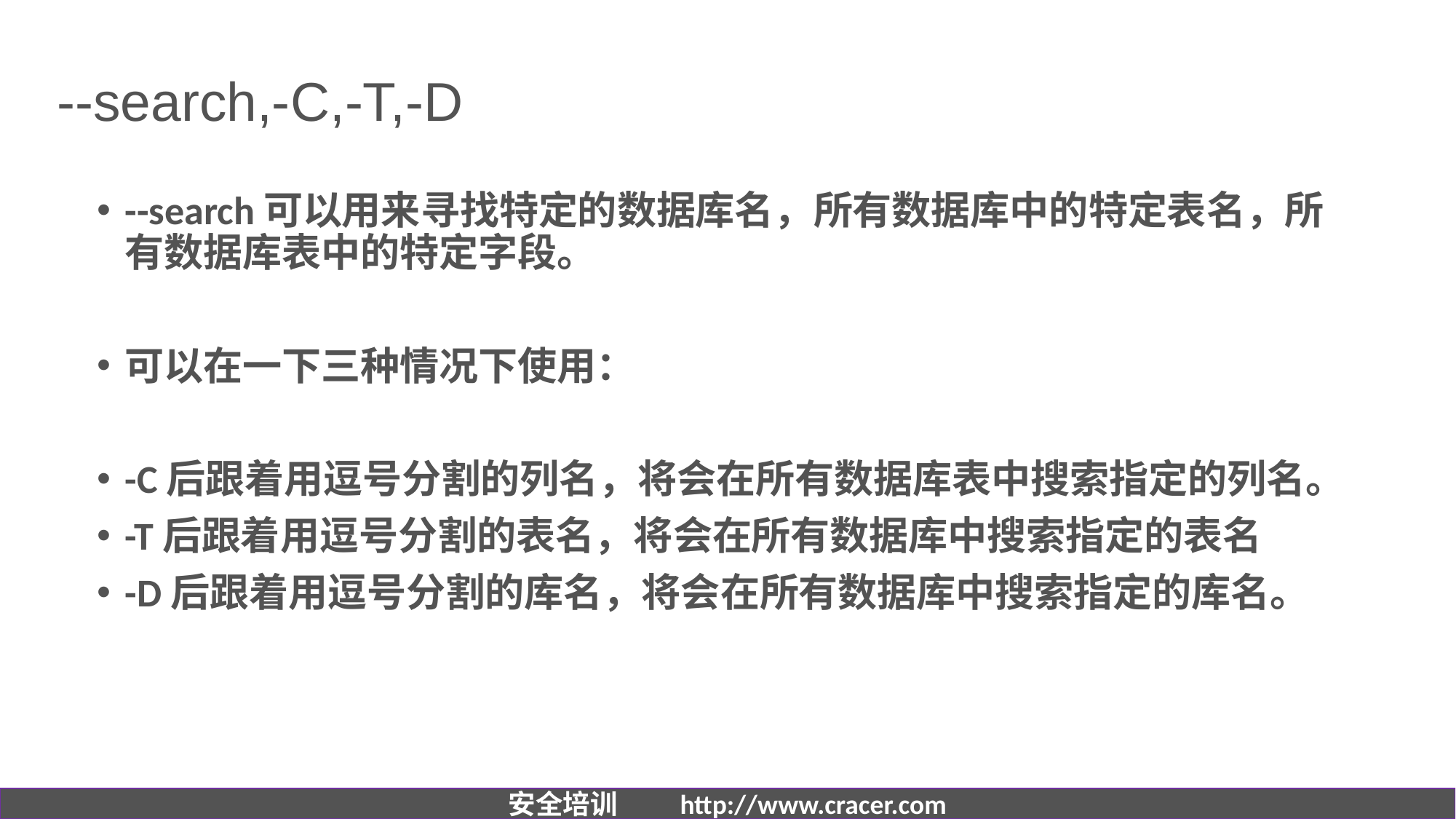

# --search,-C,-T,-D
--search可以用来寻找特定的数据库名，所有数据库中的特定表名，所有数据库表中的特定字段。

可以在一下三种情况下使用：

-C后跟着用逗号分割的列名，将会在所有数据库表中搜索指定的列名。
-T后跟着用逗号分割的表名，将会在所有数据库中搜索指定的表名
-D后跟着用逗号分割的库名，将会在所有数据库中搜索指定的库名。